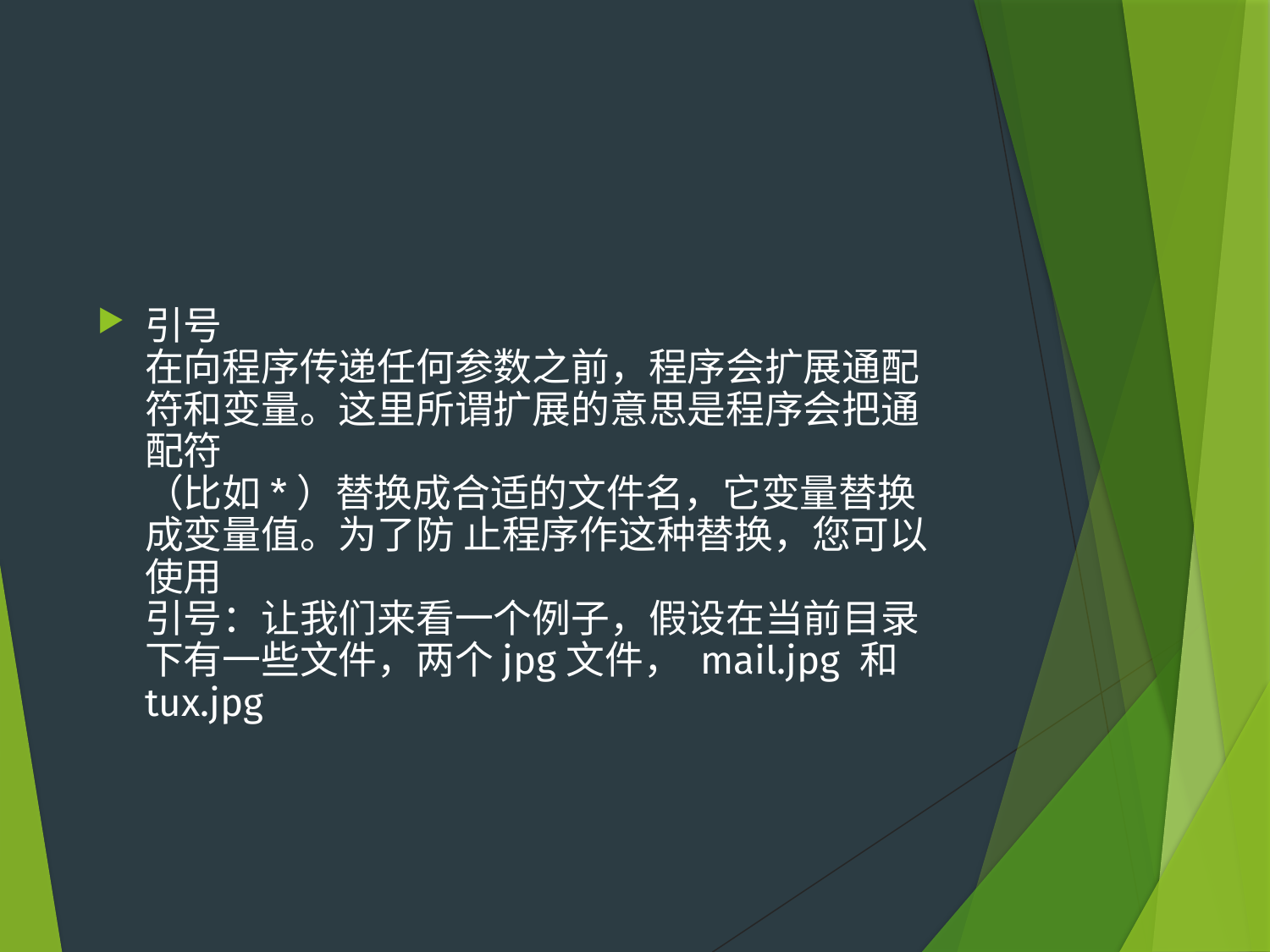

#
引号
在向程序传递任何参数之前，程序会扩展通配符和变量。这里所谓扩展的意思是程序会把通配符
（比如*）替换成合适的文件名，它变量替换成变量值。为了防 止程序作这种替换，您可以使用
引号：让我们来看一个例子，假设在当前目录下有一些文件，两个jpg文件， mail.jpg 和tux.jpg